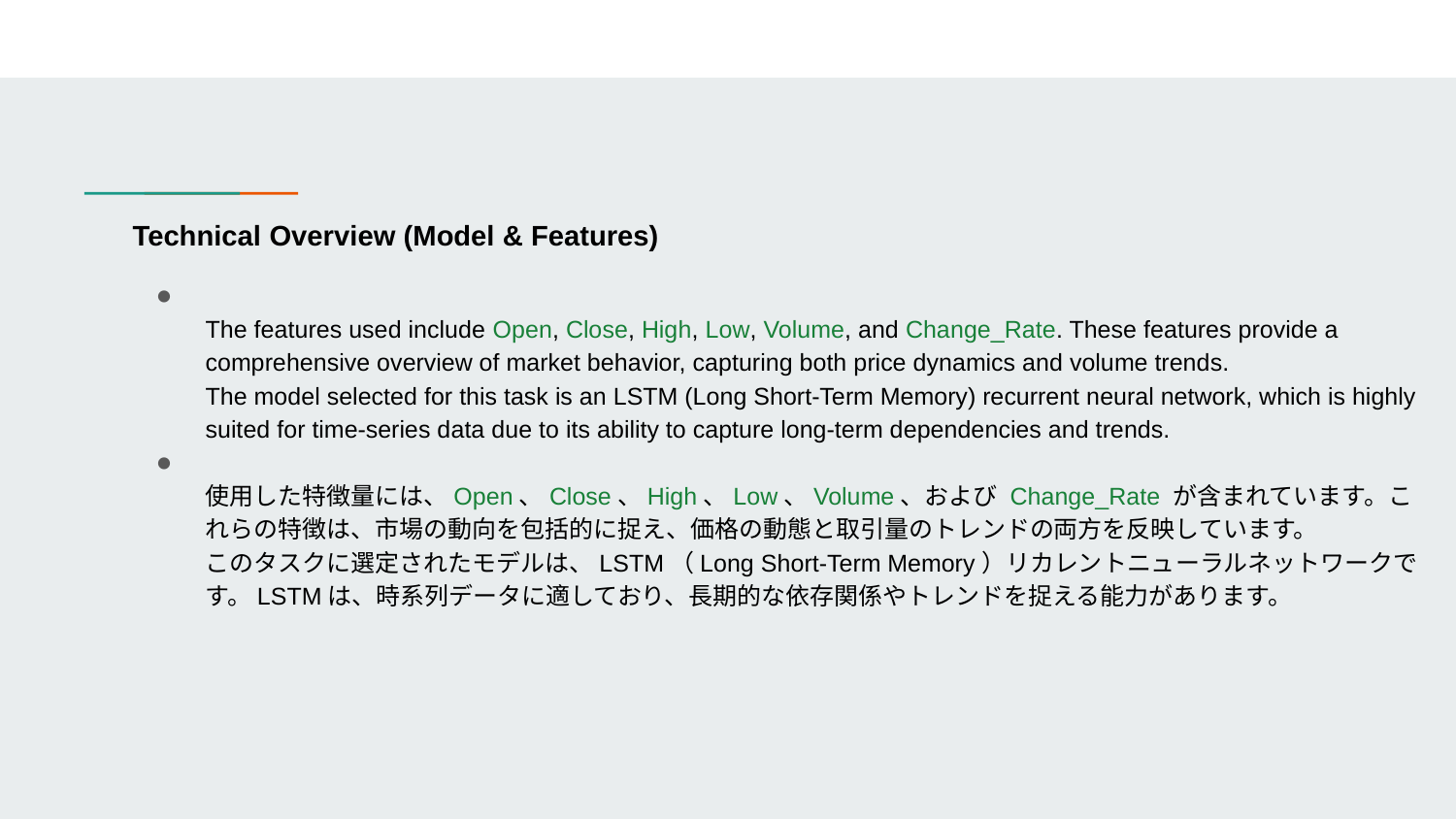

Technical Overview (Model & Features)
The features used include Open, Close, High, Low, Volume, and Change_Rate. These features provide a comprehensive overview of market behavior, capturing both price dynamics and volume trends.
The model selected for this task is an LSTM (Long Short-Term Memory) recurrent neural network, which is highly suited for time-series data due to its ability to capture long-term dependencies and trends.
使用した特徴量には、Open、Close、High、Low、Volume、および Change_Rate が含まれています。これらの特徴は、市場の動向を包括的に捉え、価格の動態と取引量のトレンドの両方を反映しています。
このタスクに選定されたモデルは、LSTM（Long Short-Term Memory）リカレントニューラルネットワークです。LSTMは、時系列データに適しており、長期的な依存関係やトレンドを捉える能力があります。